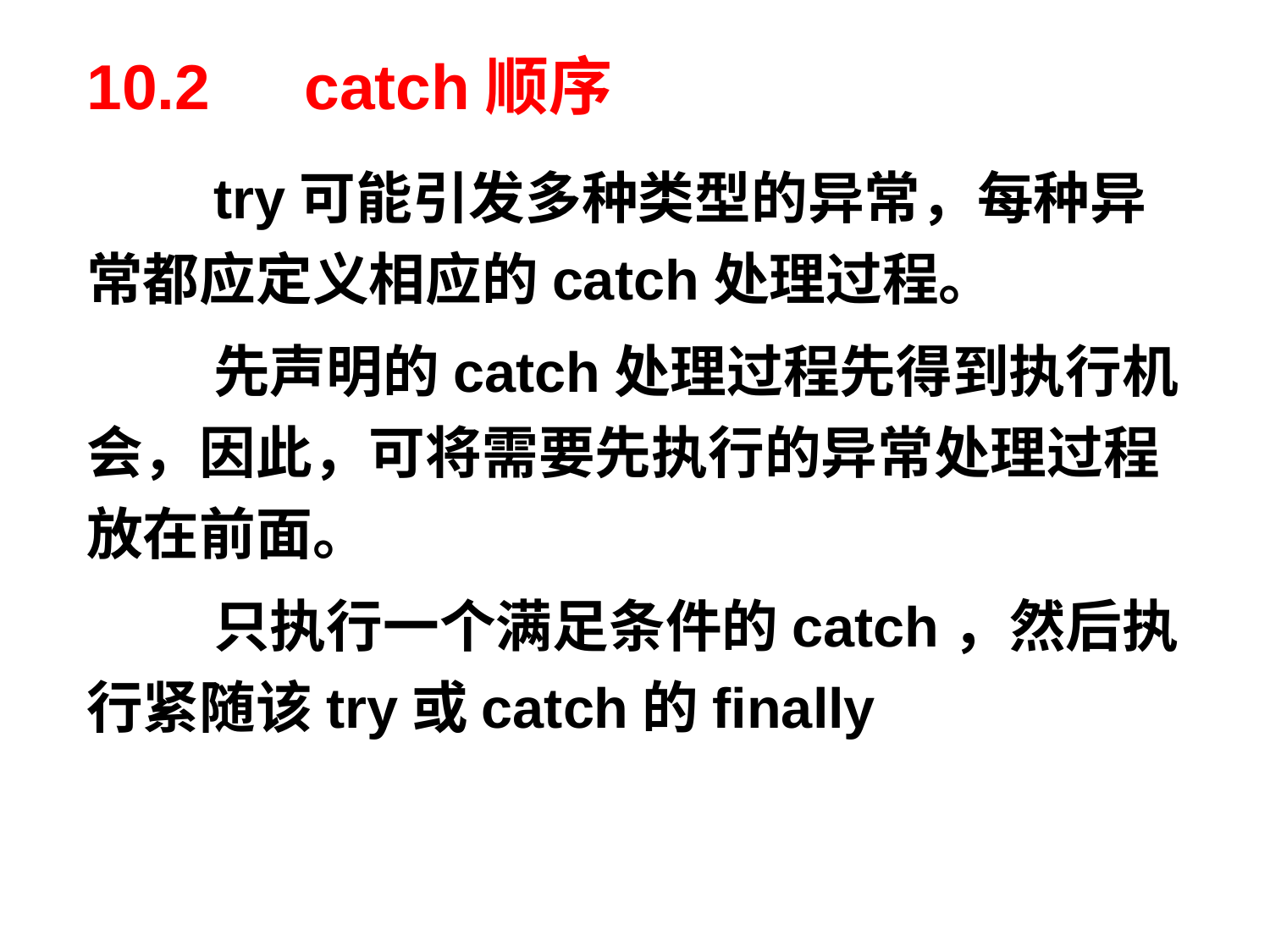

# 10.2　catch顺序
	try可能引发多种类型的异常，每种异常都应定义相应的catch处理过程。
	先声明的catch处理过程先得到执行机会，因此，可将需要先执行的异常处理过程放在前面。
	只执行一个满足条件的catch，然后执行紧随该try或catch的finally